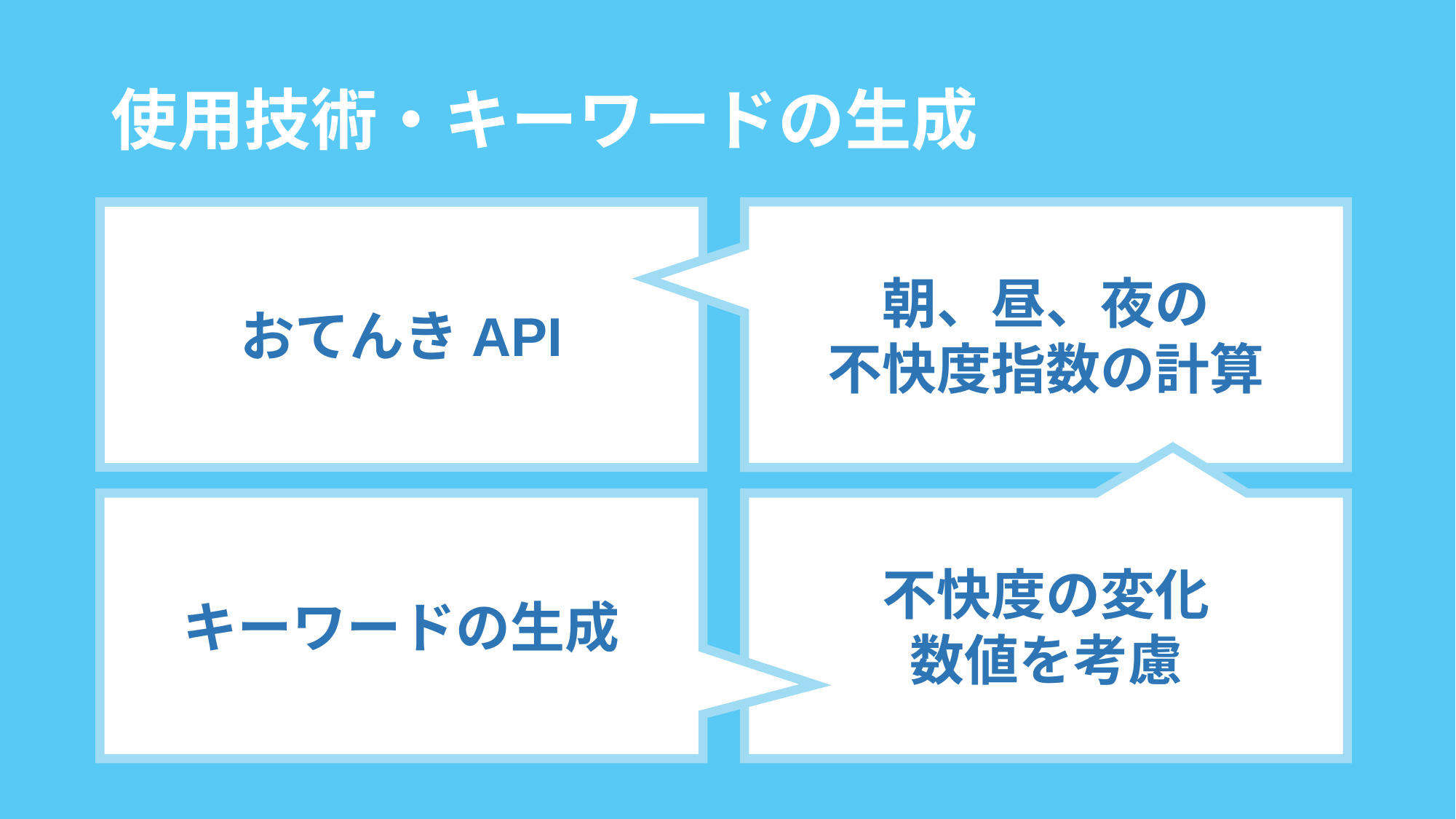

# 使用技術・キーワードの生成
おてんきAPI
朝、昼、夜の
不快度指数の計算
キーワードの生成
不快度の変化
数値を考慮